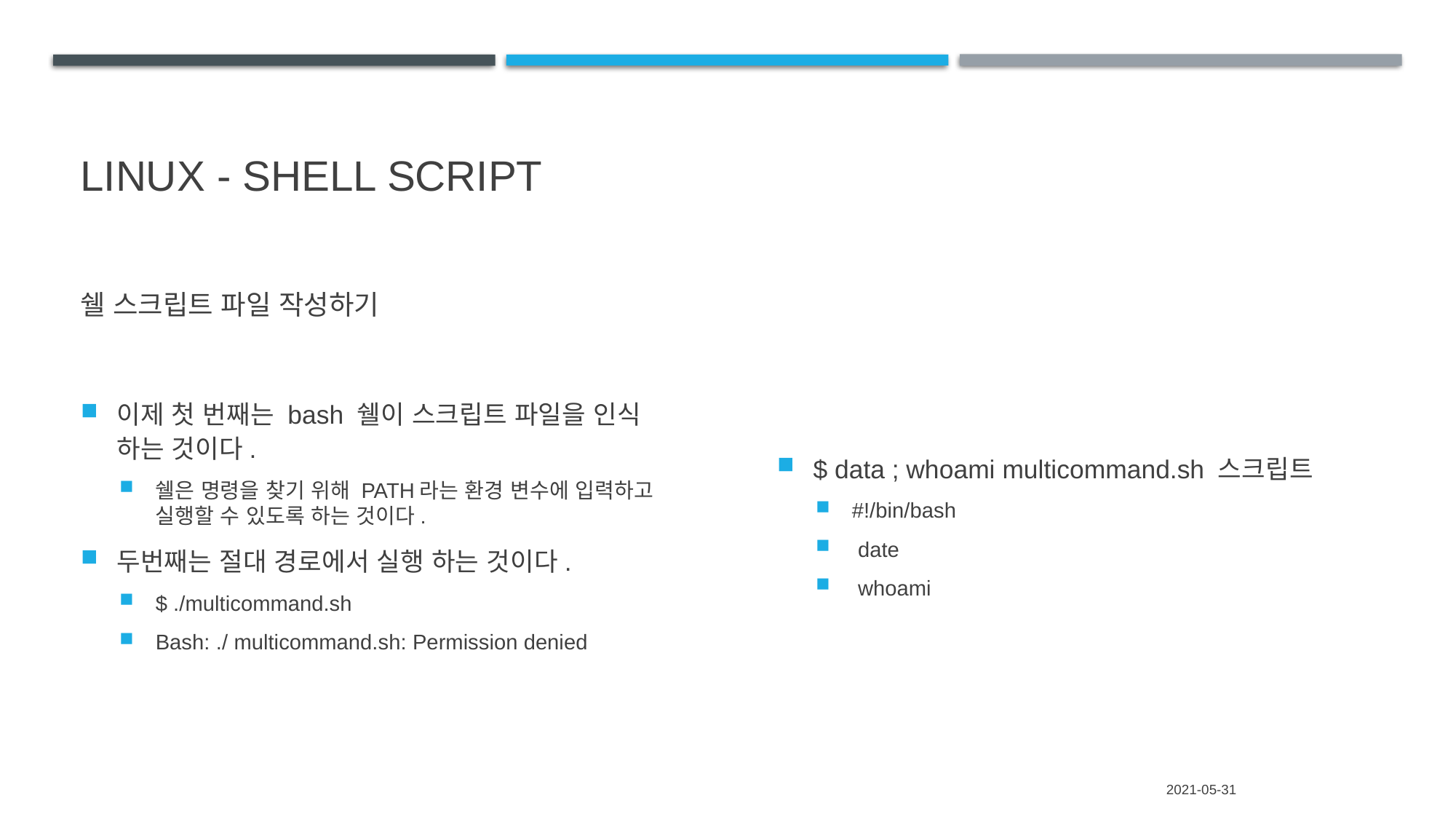

# Linux - shell script
쉘 스크립트 파일 작성하기
이제 첫 번째는 bash 쉘이 스크립트 파일을 인식 하는 것이다.
쉘은 명령을 찾기 위해 PATH라는 환경 변수에 입력하고 실행할 수 있도록 하는 것이다.
두번째는 절대 경로에서 실행 하는 것이다.
$ ./multicommand.sh
Bash: ./ multicommand.sh: Permission denied
$ data ; whoami multicommand.sh 스크립트
#!/bin/bash
 date
 whoami
2021-05-31